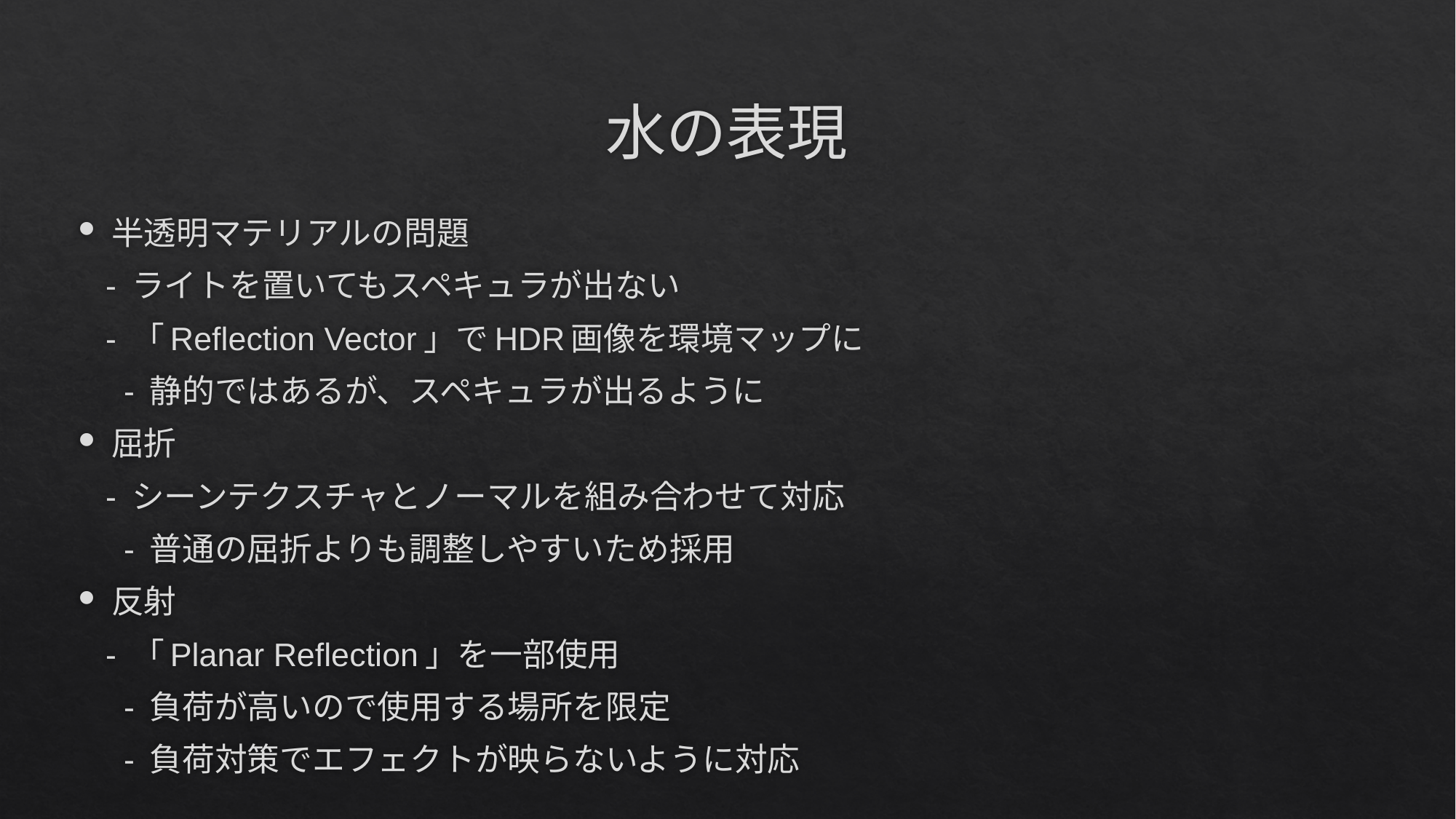

# 水の表現
半透明マテリアルの問題
   - ライトを置いてもスペキュラが出ない
   - 「Reflection Vector」でHDR画像を環境マップに
     - 静的ではあるが、スペキュラが出るように
屈折
   - シーンテクスチャとノーマルを組み合わせて対応
     - 普通の屈折よりも調整しやすいため採用
反射
   - 「Planar Reflection」を一部使用
     - 負荷が高いので使用する場所を限定
     - 負荷対策でエフェクトが映らないように対応